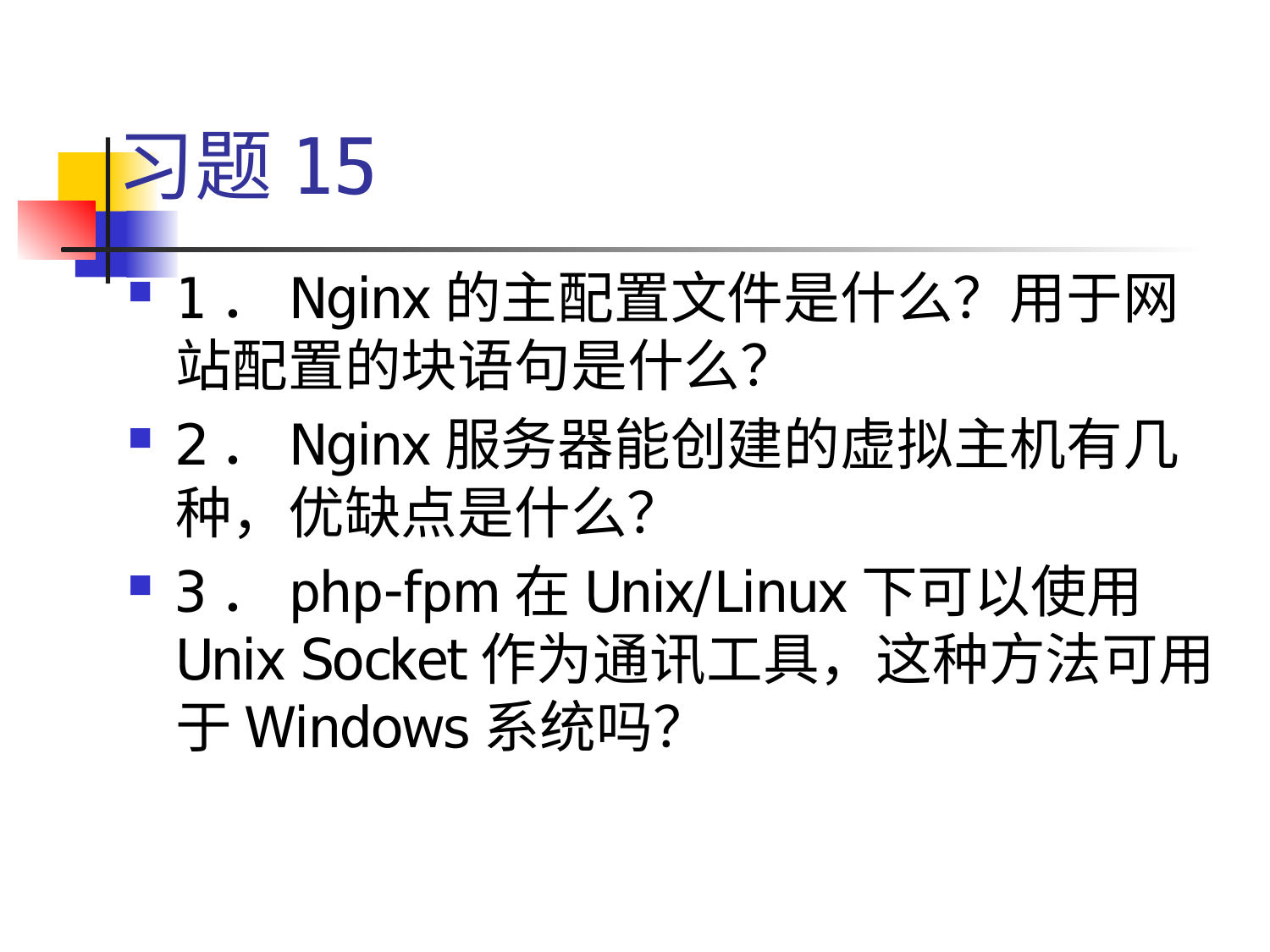

# 习题15
1．Nginx的主配置文件是什么？用于网站配置的块语句是什么？
2．Nginx服务器能创建的虚拟主机有几种，优缺点是什么？
3．php-fpm在Unix/Linux下可以使用Unix Socket作为通讯工具，这种方法可用于Windows系统吗？